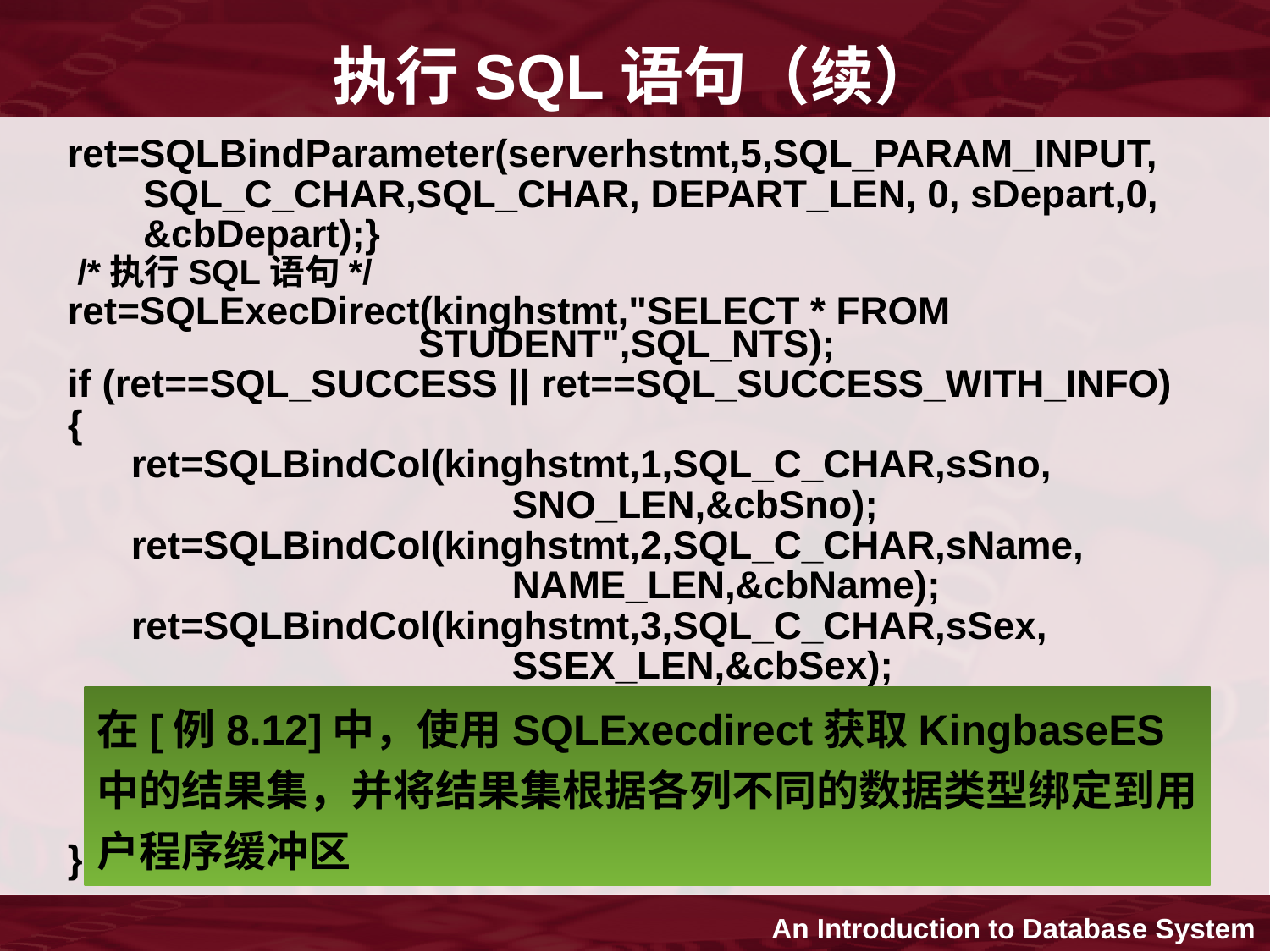

# 执行SQL语句（续）
ret=SQLBindParameter(serverhstmt,5,SQL_PARAM_INPUT,
       SQL_C_CHAR,SQL_CHAR, DEPART_LEN, 0, sDepart,0,
       &cbDepart);}
 /*执行SQL语句*/
ret=SQLExecDirect(kinghstmt,"SELECT * FROM 				         STUDENT",SQL_NTS);
if (ret==SQL_SUCCESS || ret==SQL_SUCCESS_WITH_INFO)
{
ret=SQLBindCol(kinghstmt,1,SQL_C_CHAR,sSno,
			SNO_LEN,&cbSno);
ret=SQLBindCol(kinghstmt,2,SQL_C_CHAR,sName,
			NAME_LEN,&cbName);
ret=SQLBindCol(kinghstmt,3,SQL_C_CHAR,sSex,
			SSEX_LEN,&cbSex);
ret=SQLBindCol(kinghstmt,4,SQL_C_LONG,&sAge,
			0,&cbAge);
ret=SQLBindCol(kinghstmt,5,SQL_C_CHAR,sDepart, 				DEPART_LEN,&cbDepart);
}

在[例8.12]中，使用SQLExecdirect获取KingbaseES中的结果集，并将结果集根据各列不同的数据类型绑定到用户程序缓冲区